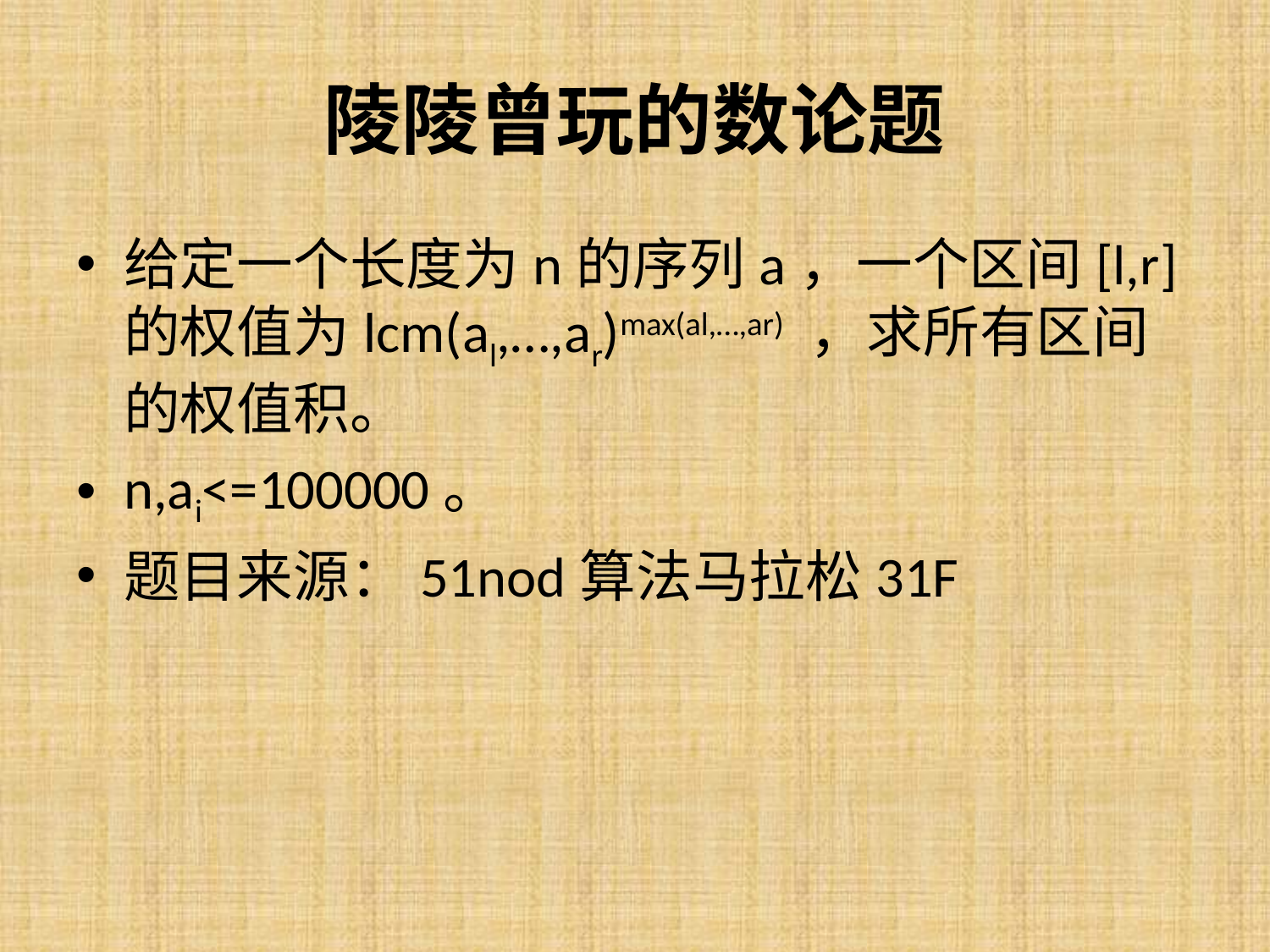

# 陵陵曾玩的数论题
给定一个长度为n的序列a，一个区间[l,r]的权值为lcm(al,…,ar)max(al,…,ar) ，求所有区间的权值积。
n,ai<=100000。
题目来源：51nod算法马拉松31F